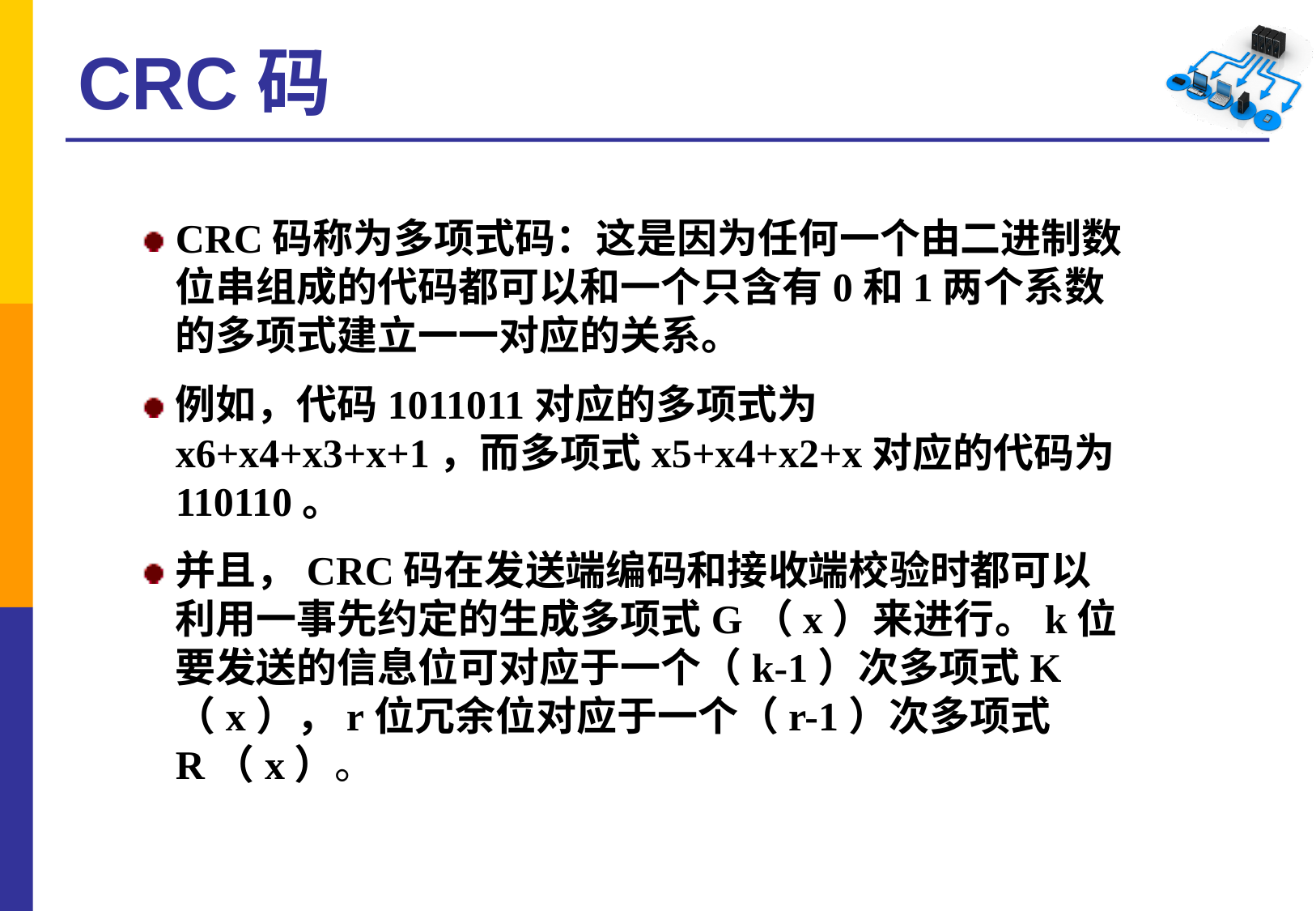

# CRC码
CRC码称为多项式码：这是因为任何一个由二进制数位串组成的代码都可以和一个只含有0和1两个系数的多项式建立一一对应的关系。
例如，代码1011011对应的多项式为x6+x4+x3+x+1，而多项式x5+x4+x2+x对应的代码为110110。
并且，CRC码在发送端编码和接收端校验时都可以利用一事先约定的生成多项式G（x）来进行。k位要发送的信息位可对应于一个（k-1）次多项式K（x），r位冗余位对应于一个（r-1）次多项式R（x）。